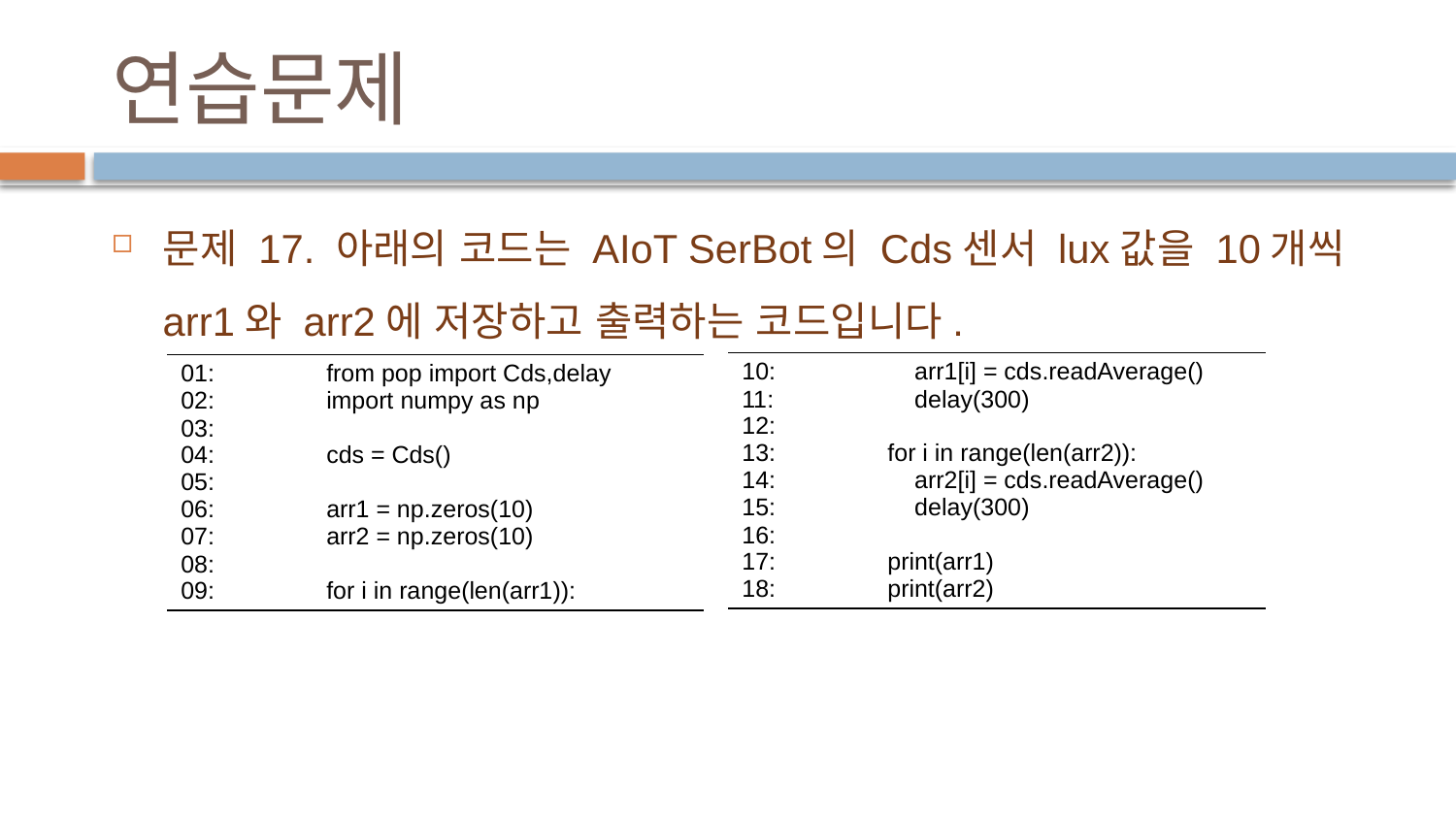

# 연습문제
문제 17. 아래의 코드는 AIoT SerBot의 Cds센서 lux값을 10개씩 arr1와 arr2에 저장하고 출력하는 코드입니다.
| 10: arr1[i] = cds.readAverage() 11: delay(300) 12: 13: for i in range(len(arr2)): 14: arr2[i] = cds.readAverage() 15: delay(300) 16: 17: print(arr1) 18: print(arr2) |
| --- |
| 01: from pop import Cds,delay 02: import numpy as np 03: 04: cds = Cds() 05: 06: arr1 = np.zeros(10) 07: arr2 = np.zeros(10) 08: 09: for i in range(len(arr1)): |
| --- |